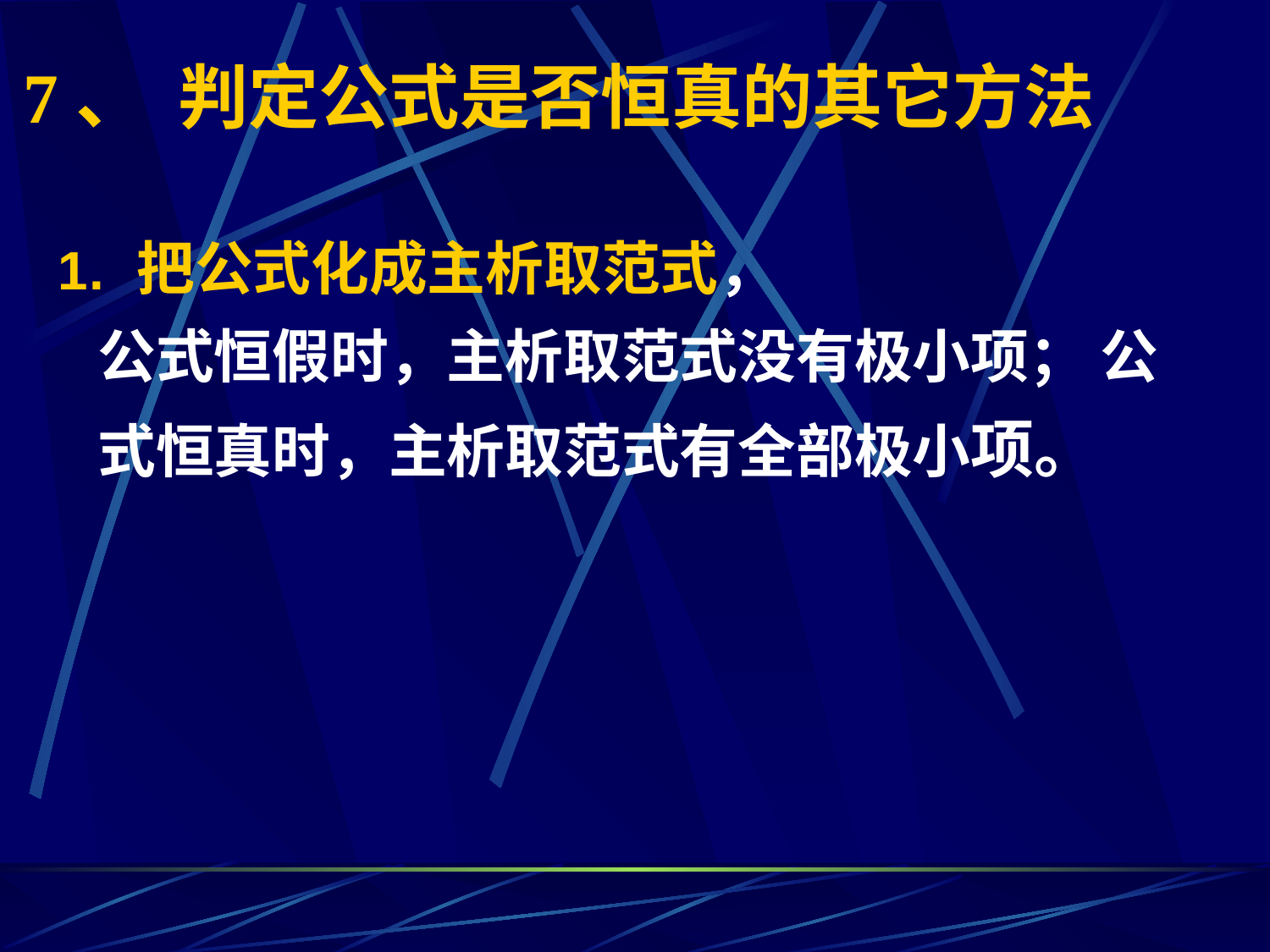

# 7、  判定公式是否恒真的其它方法
 把公式化成主析取范式，
公式恒假时，主析取范式没有极小项； 公式恒真时，主析取范式有全部极小项。
116